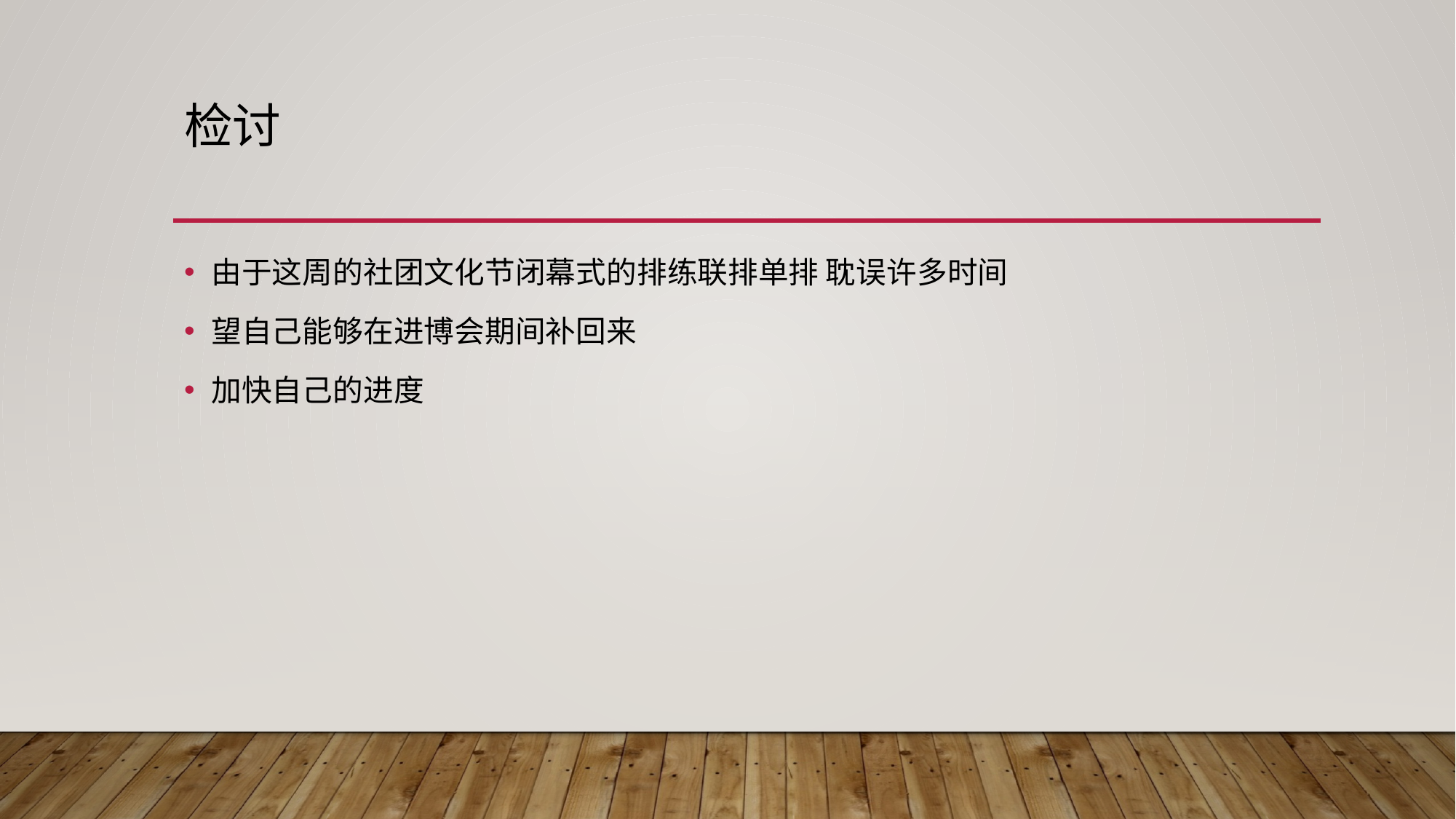

# 检讨
由于这周的社团文化节闭幕式的排练联排单排 耽误许多时间
望自己能够在进博会期间补回来
加快自己的进度